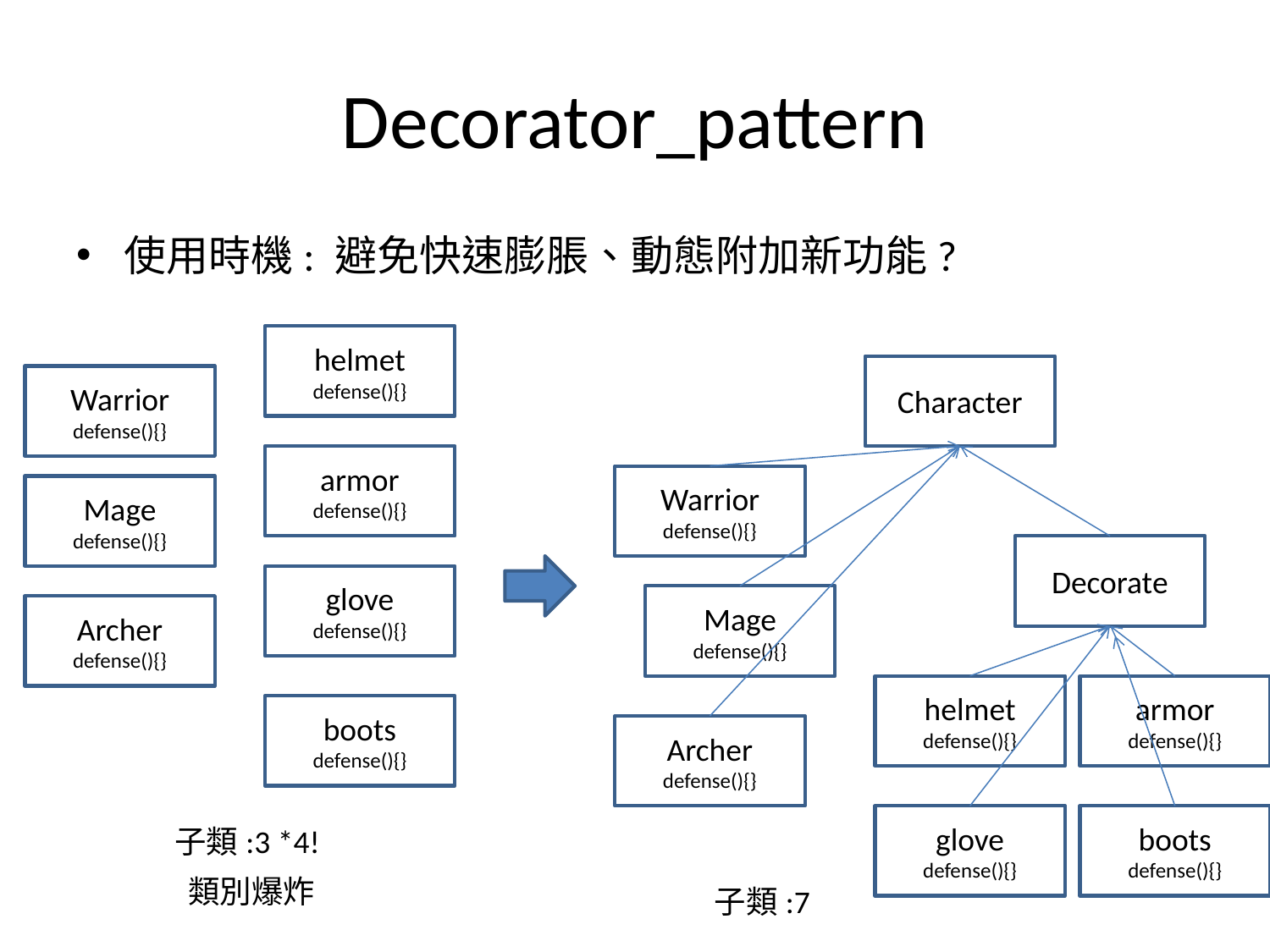

# Decorator_pattern
使用時機: 避免快速膨脹、動態附加新功能?

helmet
defense(){}
Character
Warrior
defense(){}
armor
defense(){}
Warrior
defense(){}
Mage
defense(){}
Decorate

glove
defense(){}
Mage
defense(){}
Archer
defense(){}
helmet
defense(){}
armor
defense(){}
boots
defense(){}
Archer
defense(){}
glove
defense(){}
boots
defense(){}
子類:3 *4!
類別爆炸
子類:7